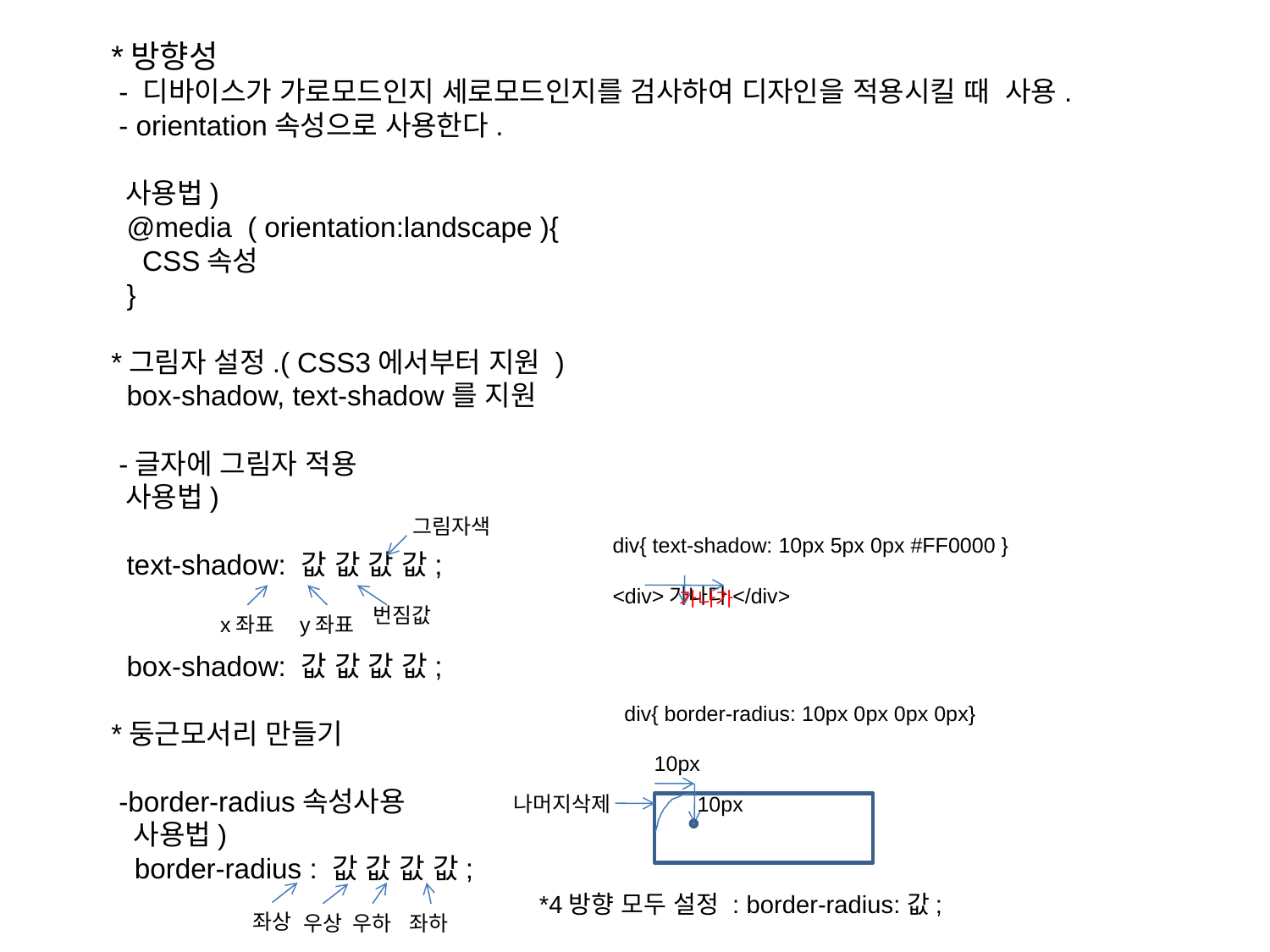

*방향성
 - 디바이스가 가로모드인지 세로모드인지를 검사하여 디자인을 적용시킬 때  사용.
 - orientation속성으로 사용한다.

 사용법)
  @media  ( orientation:landscape ){
    CSS속성
  }

*그림자 설정.( CSS3에서부터 지원 )
  box-shadow, text-shadow를 지원

 -글자에 그림자 적용
 사용법)

  text-shadow: 값 값 값 값;

  box-shadow: 값 값 값 값;

*둥근모서리 만들기

 -border-radius속성사용
  사용법)
   border-radius : 값 값 값 값;

그림자색
div{ text-shadow: 10px 5px 0px #FF0000 }

<div>가나다</div>
가나가
번짐값
x좌표
y좌표
div{ border-radius: 10px 0px 0px 0px}

10px
나머지삭제
10px

*4방향 모두 설정 : border-radius:값;
좌상
좌하
우상
우하